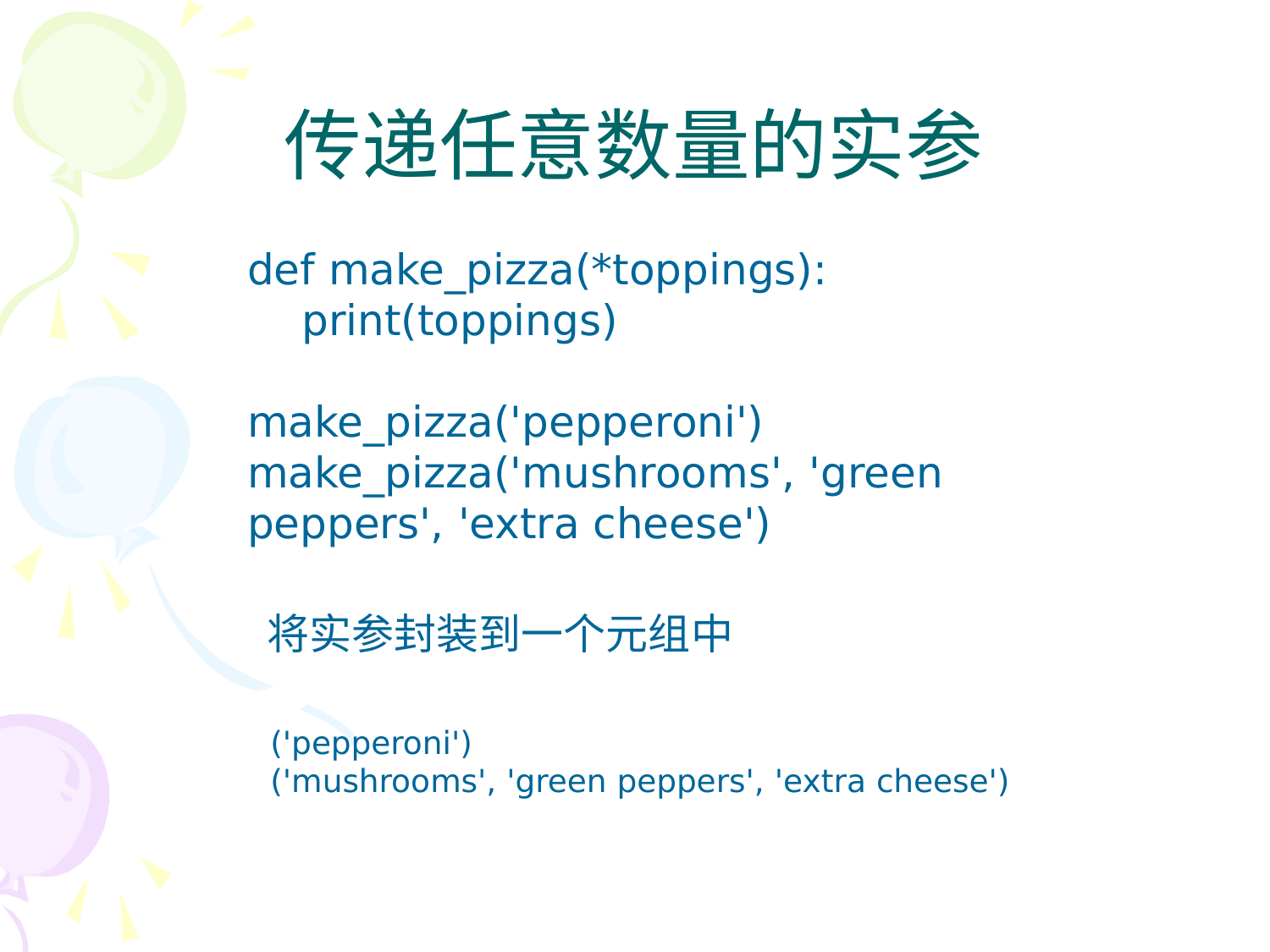

# 传递任意数量的实参
def make_pizza(*toppings):
    print(toppings)

make_pizza('pepperoni')
make_pizza('mushrooms', 'green peppers', 'extra cheese')
将实参封装到一个元组中
('pepperoni')
('mushrooms', 'green peppers', 'extra cheese')